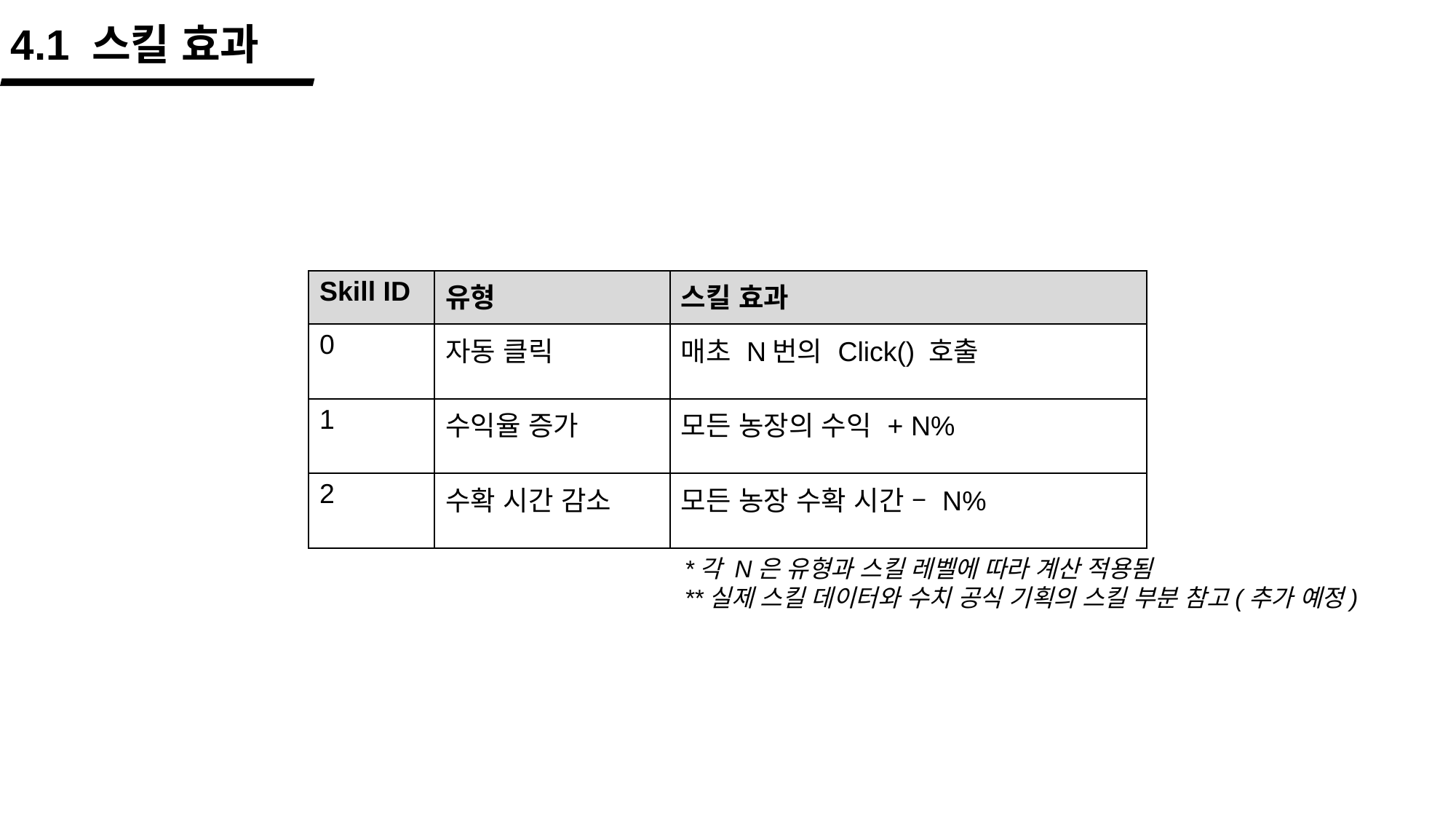

4.1 스킬 효과

| Skill ID | 유형 | 스킬 효과 |
| --- | --- | --- |
| 0 | 자동 클릭 | 매초 N번의 Click() 호출 |
| 1 | 수익율 증가 | 모든 농장의 수익 + N% |
| 2 | 수확 시간 감소 | 모든 농장 수확 시간 – N% |
*각 N은 유형과 스킬 레벨에 따라 계산 적용됨
**실제 스킬 데이터와 수치 공식 기획의 스킬 부분 참고(추가 예정)